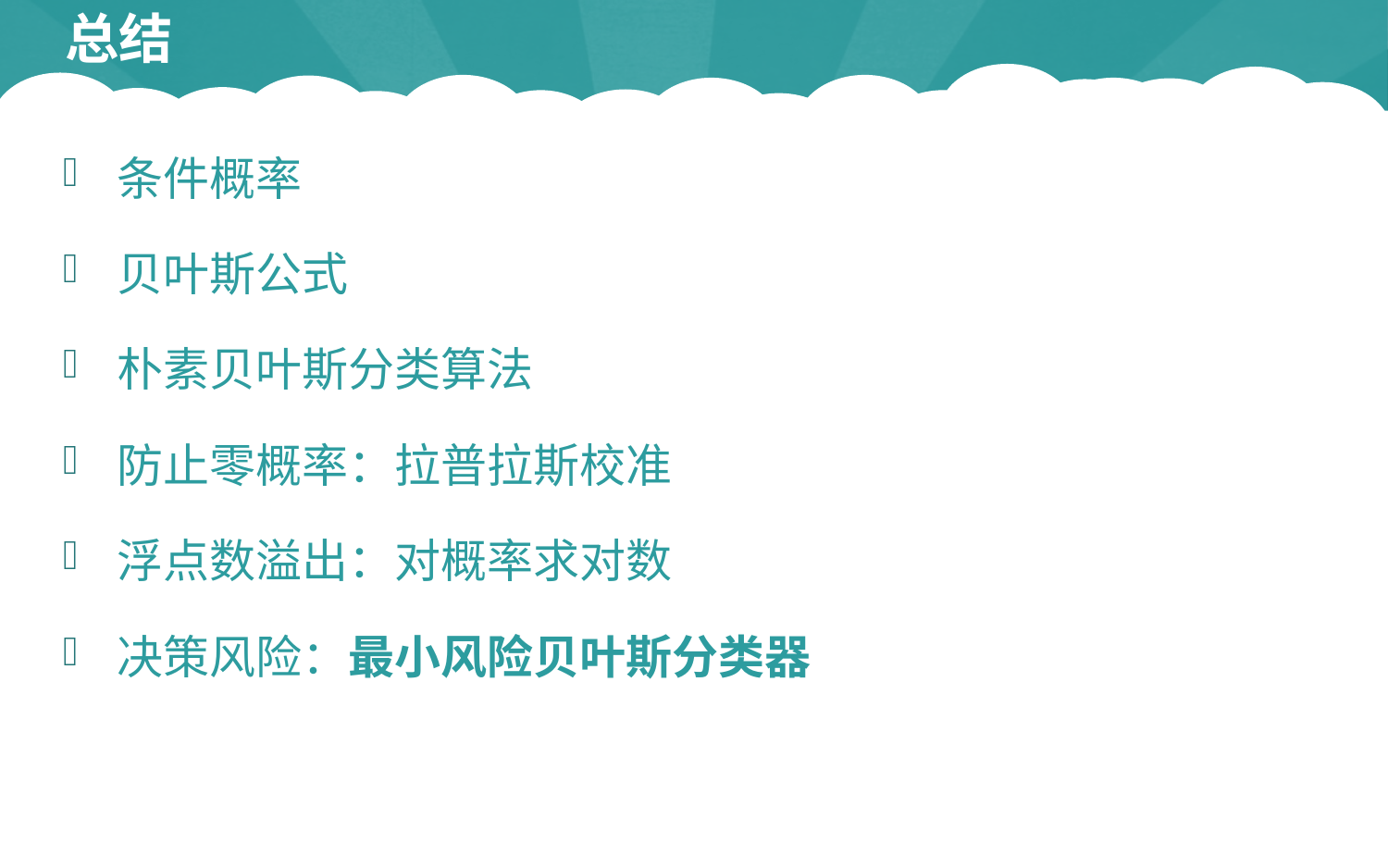

# 总结
条件概率
贝叶斯公式
朴素贝叶斯分类算法
防止零概率：拉普拉斯校准
浮点数溢出：对概率求对数
决策风险：最小风险贝叶斯分类器